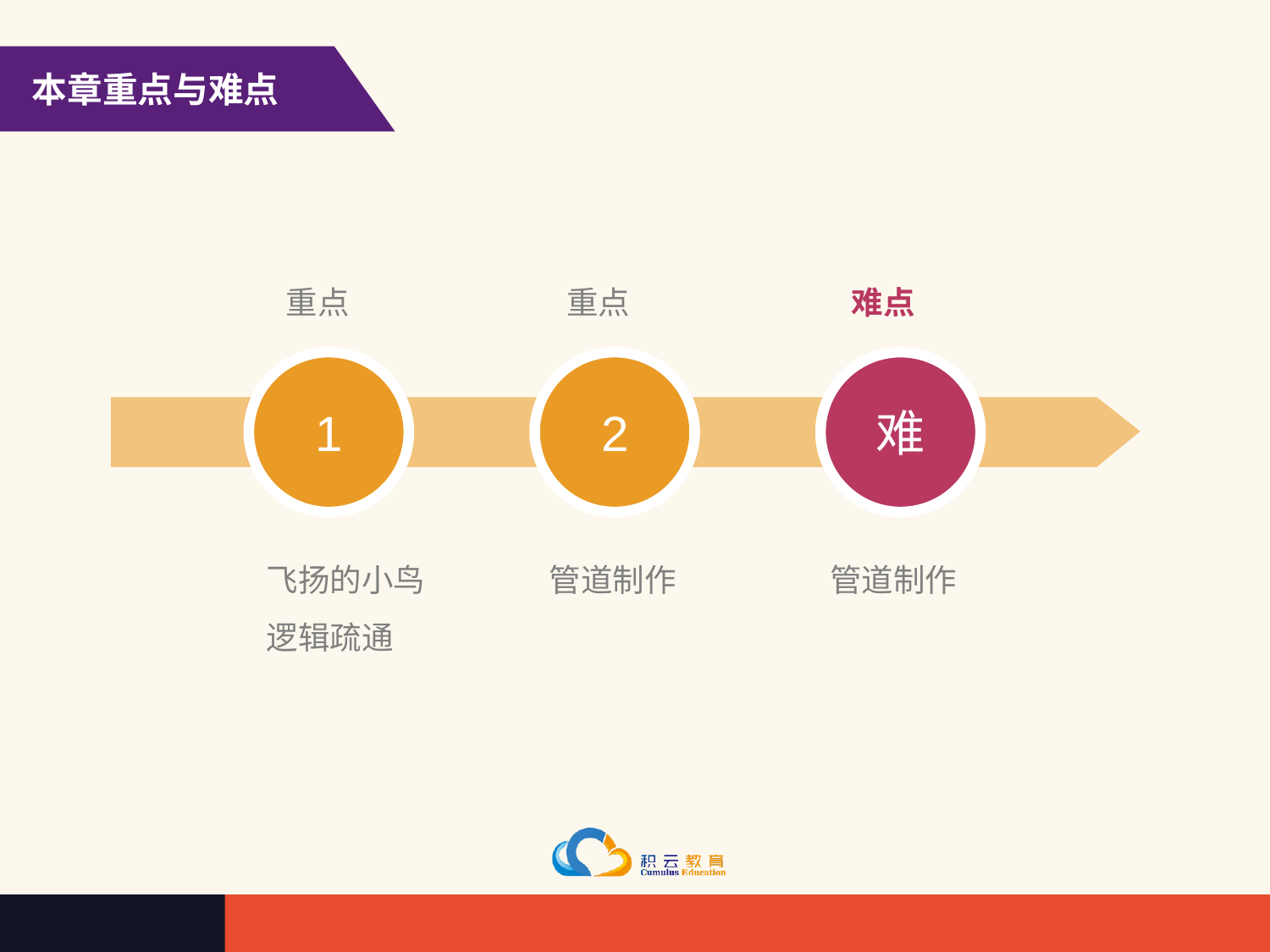

本章重点与难点
重点
重点
难点

1

2

难

飞扬的小鸟
逻辑疏通
管道制作
管道制作